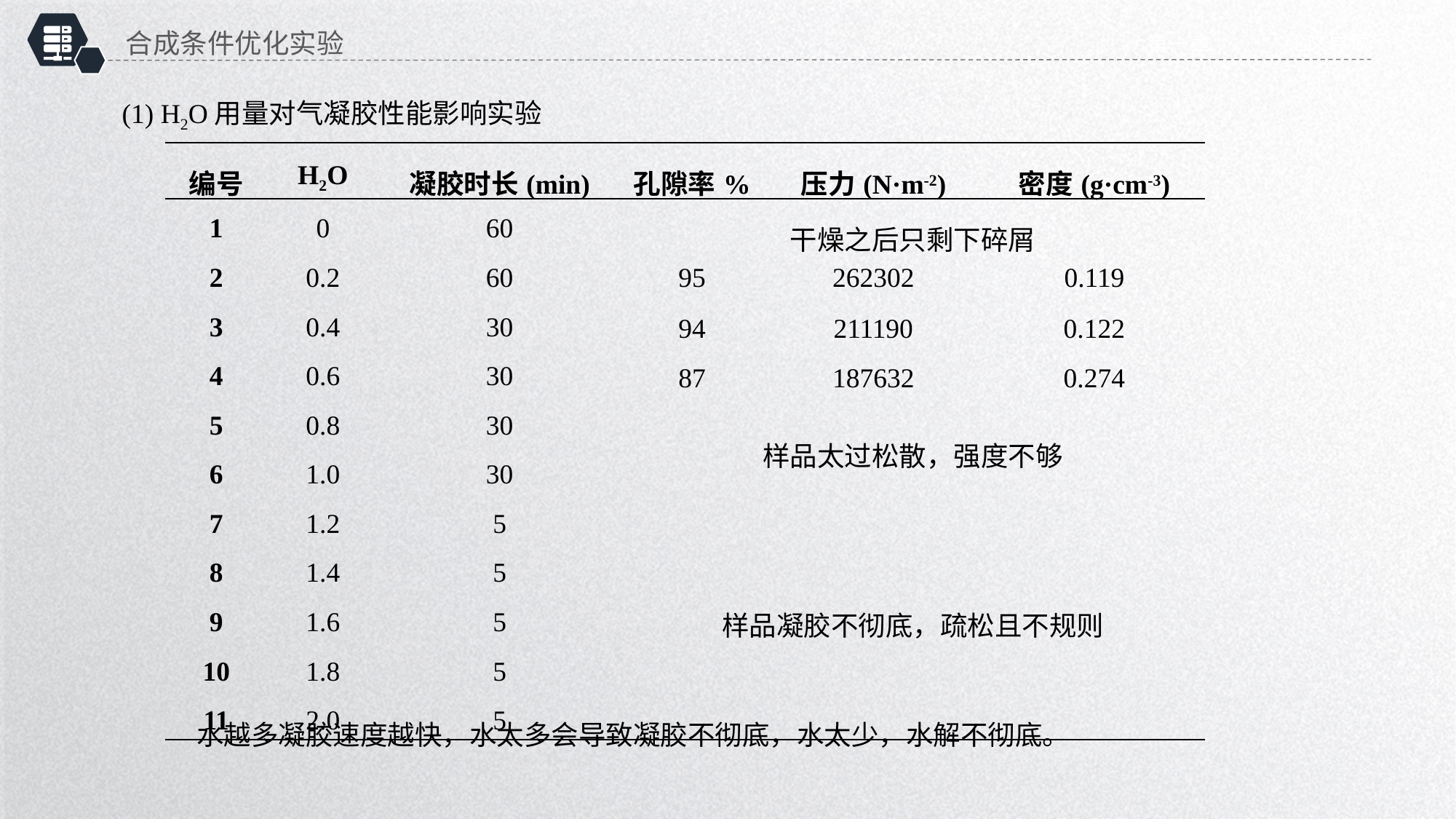

合成条件优化实验
论文导读

第一章

(1) H2O用量对气凝胶性能影响实验
| 编号 | H2O | 凝胶时长(min) | 孔隙率% | 压力(N·m-2) | 密度(g·cm-3) |
| --- | --- | --- | --- | --- | --- |
| 1 | 0 | 60 | 干燥之后只剩下碎屑 |  |  |
| 2 | 0.2 | 60 | 95 | 262302 | 0.119 |
| 3 | 0.4 | 30 | 94 | 211190 | 0.122 |
| 4 | 0.6 | 30 | 87 | 187632 | 0.274 |
| 5 | 0.8 | 30 | 样品太过松散，强度不够 |  |  |
| 6 | 1.0 | 30 |  |  |  |
| 7 | 1.2 | 5 | 样品凝胶不彻底，疏松且不规则 |  |  |
| 8 | 1.4 | 5 |  |  |  |
| 9 | 1.6 | 5 |  |  |  |
| 10 | 1.8 | 5 |  |  |  |
| 11 | 2.0 | 5 |  |  |  |
水越多凝胶速度越快，水太多会导致凝胶不彻底，水太少，水解不彻底。
延时符